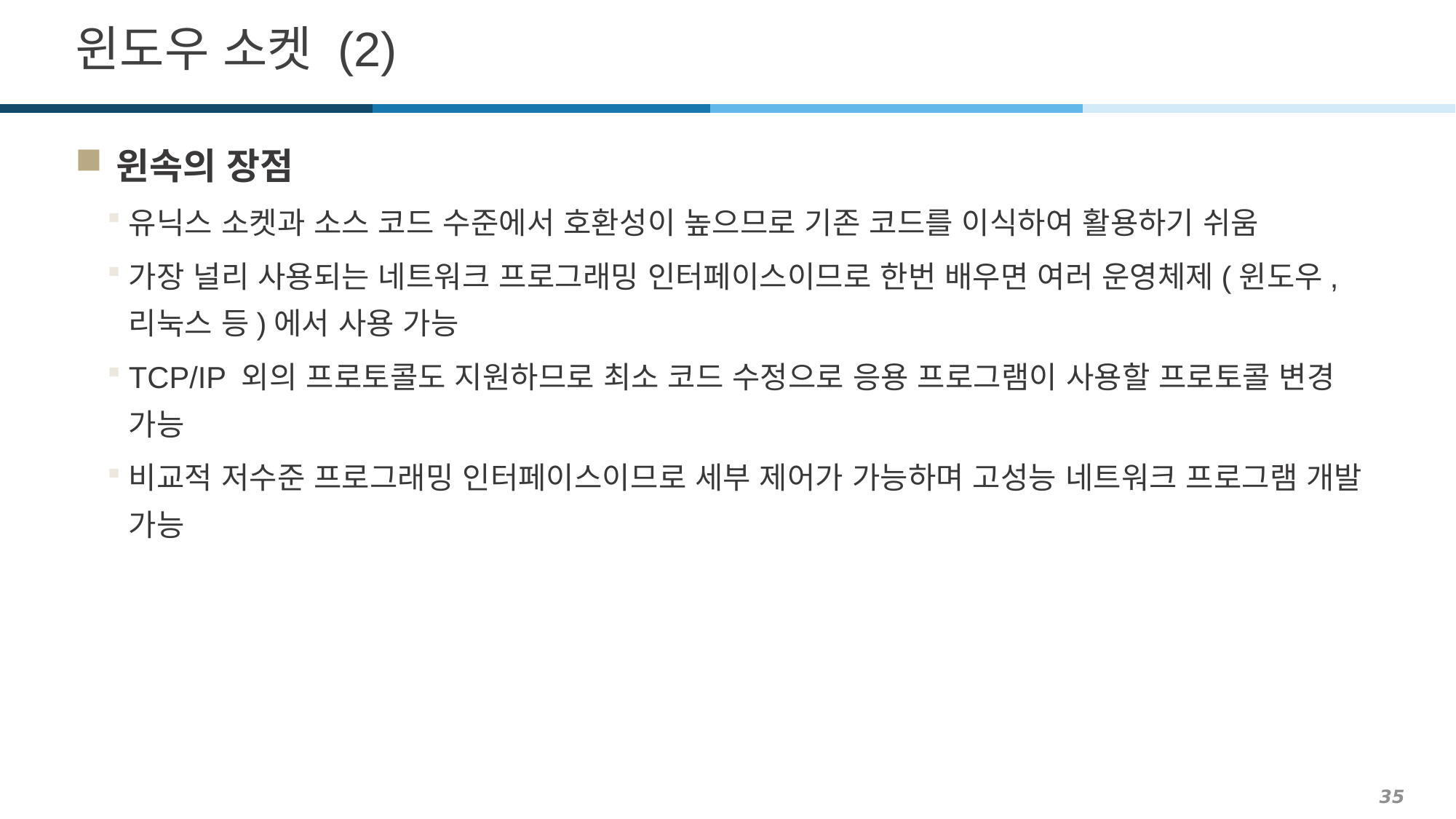

# 윈도우 소켓 (2)
윈속의 장점
유닉스 소켓과 소스 코드 수준에서 호환성이 높으므로 기존 코드를 이식하여 활용하기 쉬움
가장 널리 사용되는 네트워크 프로그래밍 인터페이스이므로 한번 배우면 여러 운영체제(윈도우, 리눅스 등)에서 사용 가능
TCP/IP 외의 프로토콜도 지원하므로 최소 코드 수정으로 응용 프로그램이 사용할 프로토콜 변경 가능
비교적 저수준 프로그래밍 인터페이스이므로 세부 제어가 가능하며 고성능 네트워크 프로그램 개발 가능